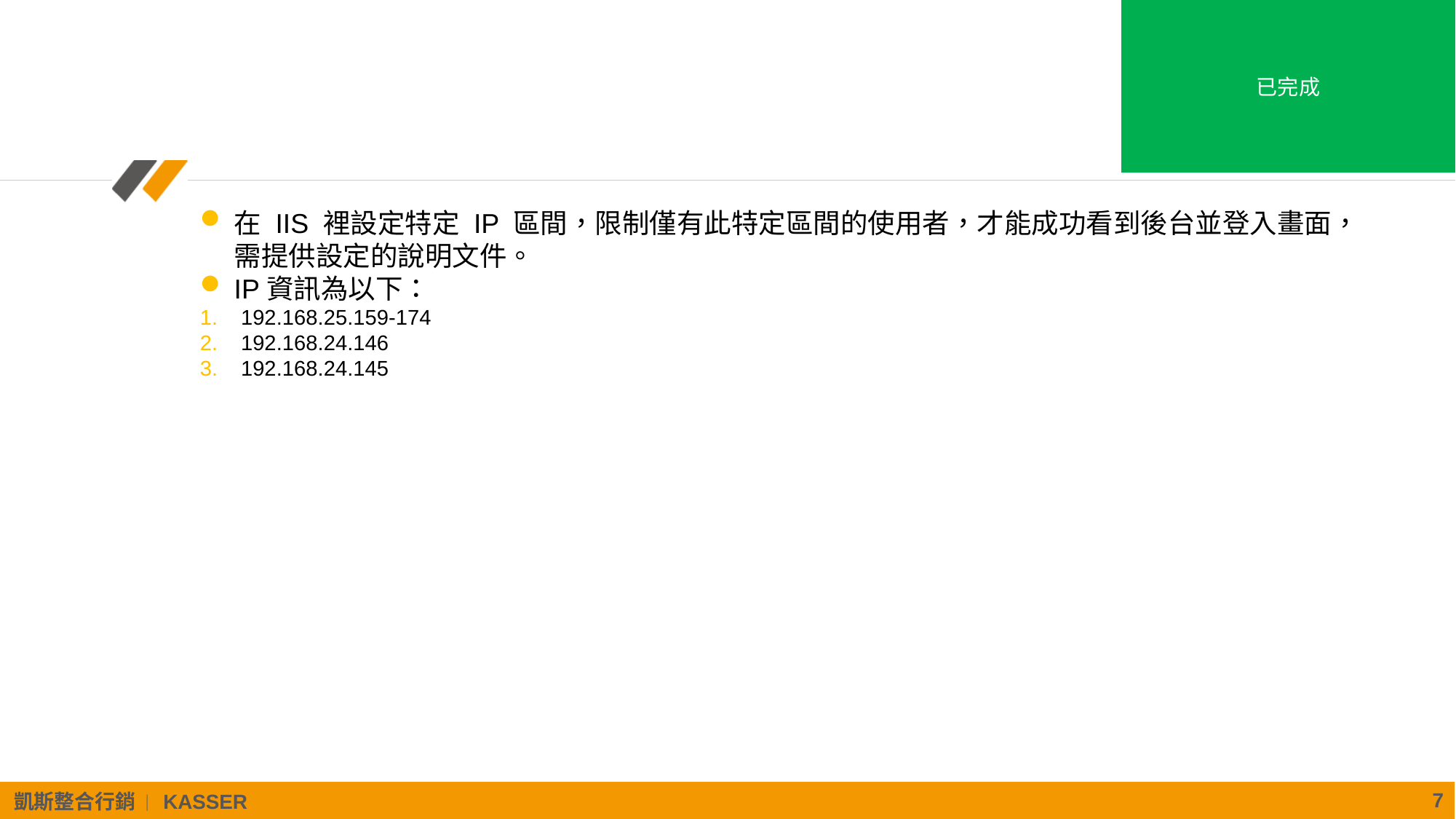

已完成
在 IIS 裡設定特定 IP 區間，限制僅有此特定區間的使用者，才能成功看到後台並登入畫面，需提供設定的說明文件。
IP資訊為以下：
192.168.25.159-174
192.168.24.146
192.168.24.145
7